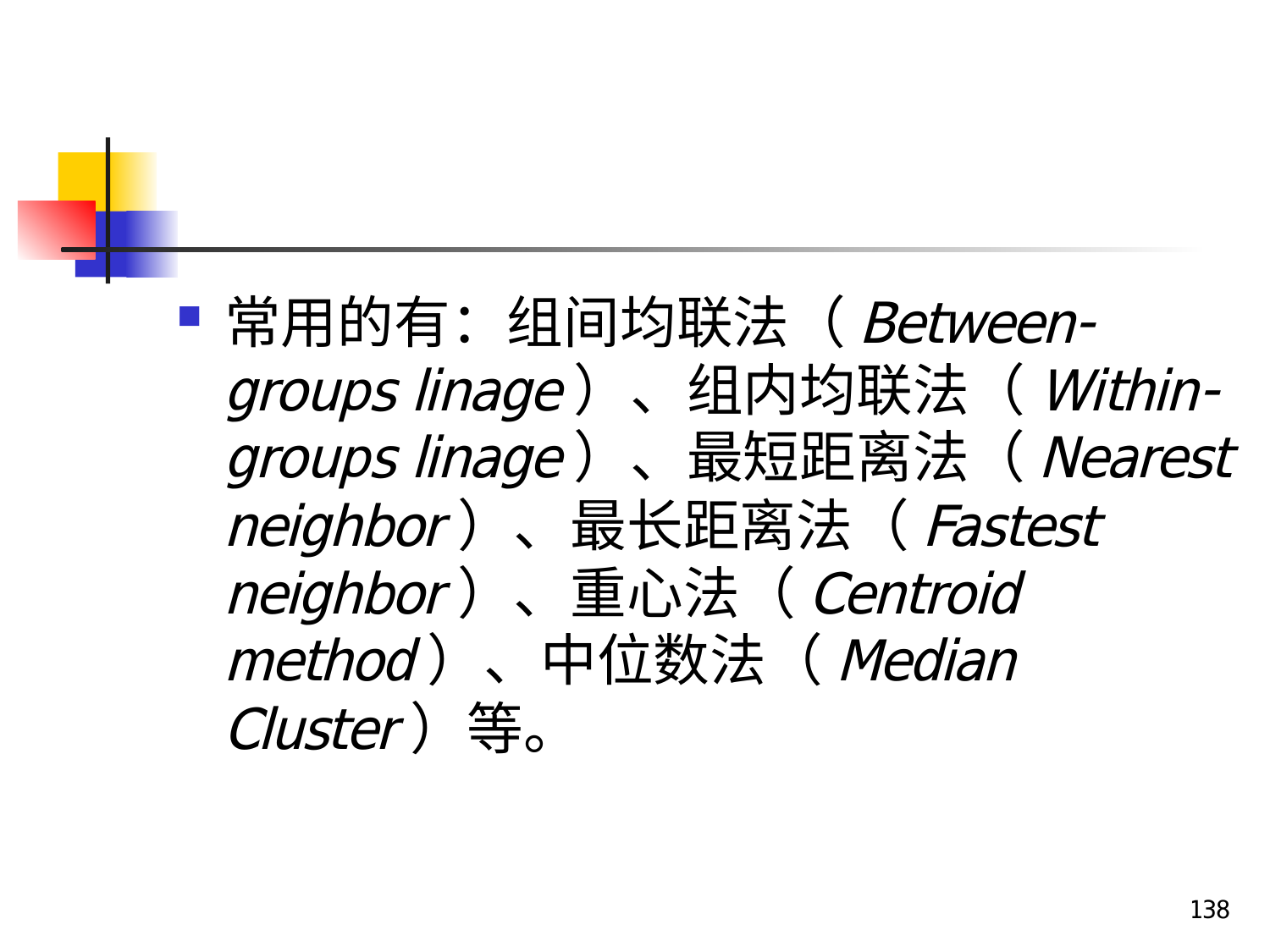

#
常用的有：组间均联法（Between-groups linage）、组内均联法（Within-groups linage）、最短距离法（Nearest neighbor）、最长距离法（Fastest neighbor）、重心法（Centroid method）、中位数法（Median Cluster）等。
138